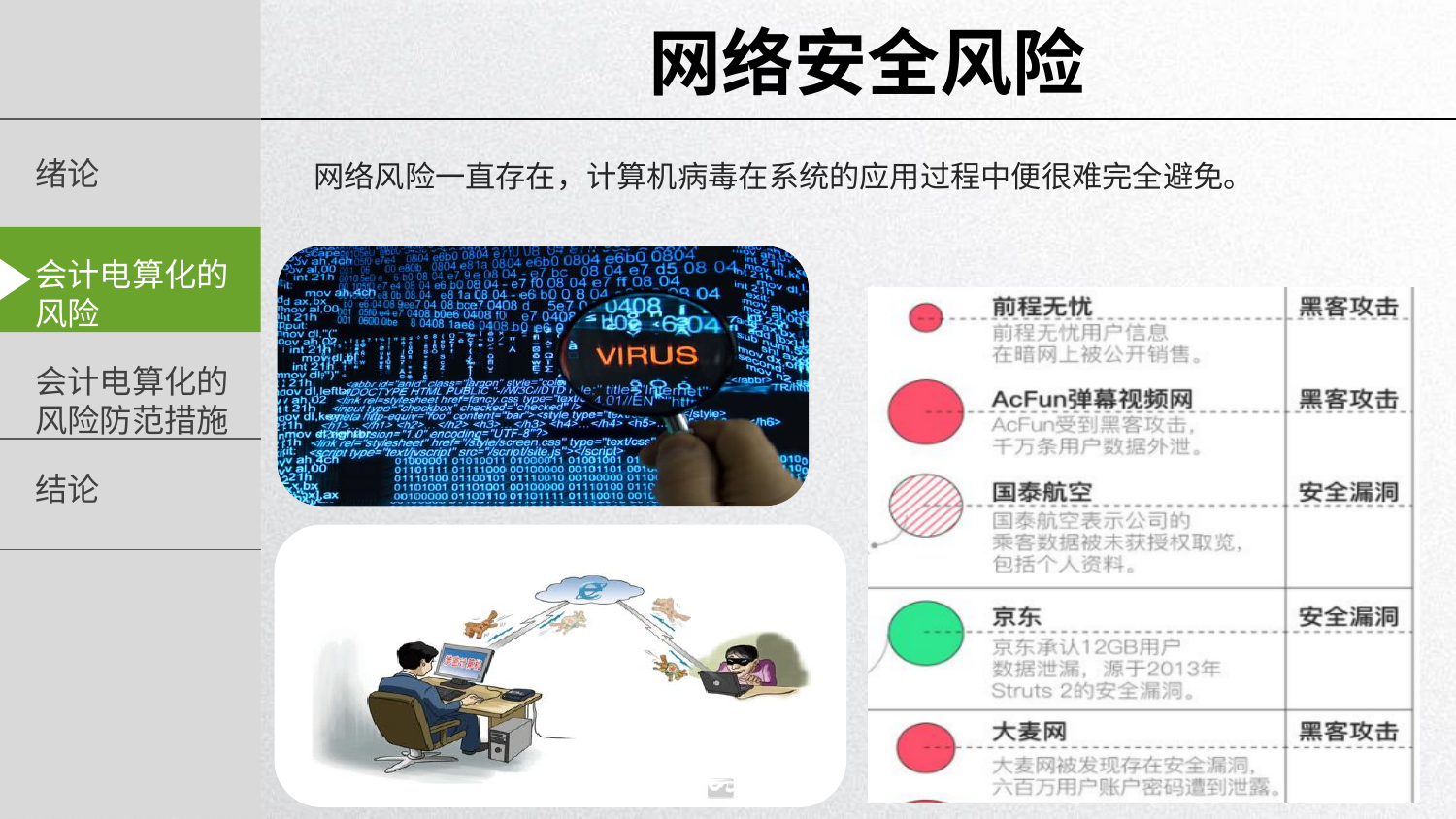

网络安全风险
网络风险一直存在，计算机病毒在系统的应用过程中便很难完全避免。

延时符